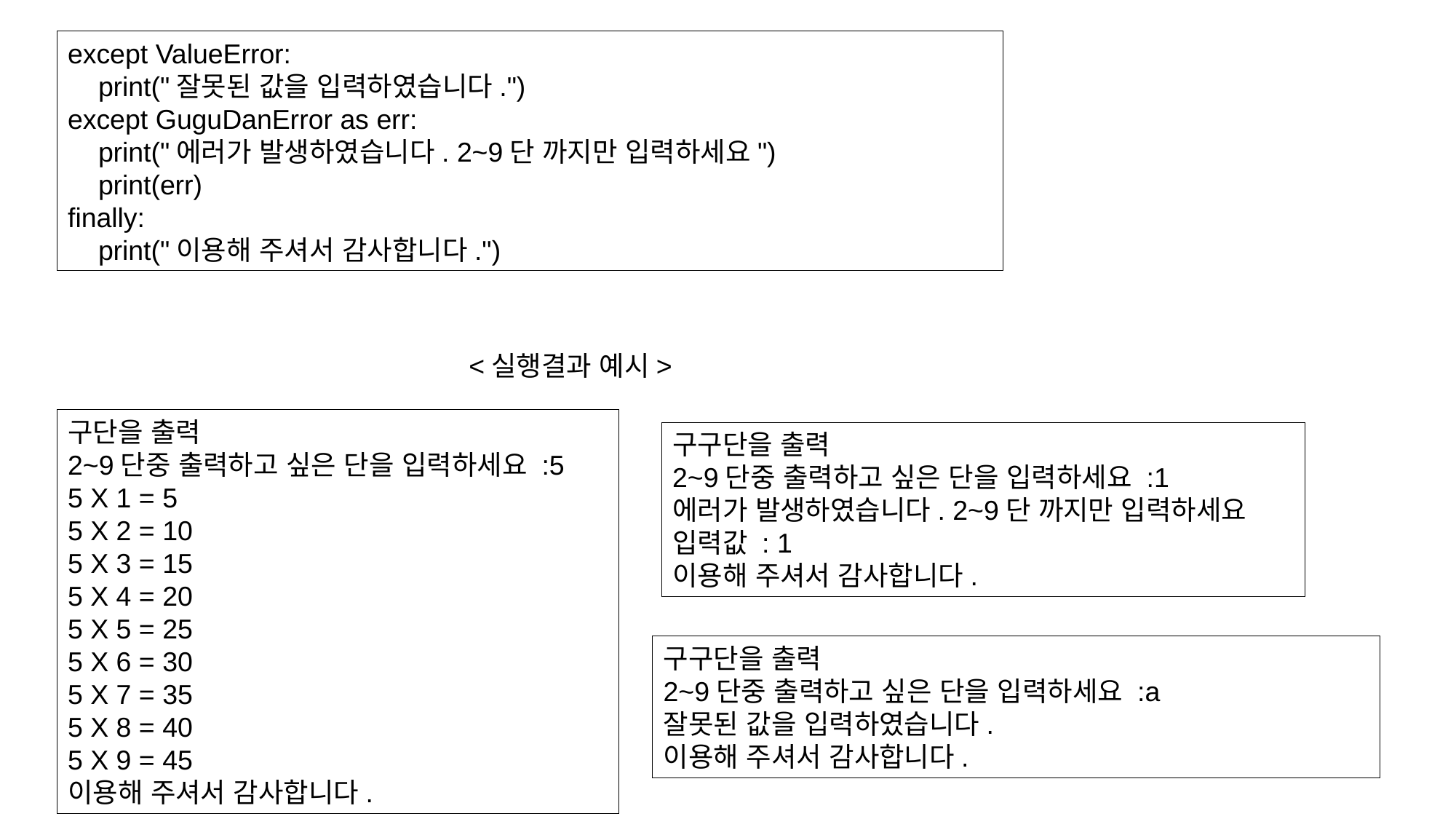

except ValueError:
    print("잘못된 값을 입력하였습니다.")
except GuguDanError as err:
    print("에러가 발생하였습니다. 2~9단 까지만 입력하세요")
    print(err)
finally:
    print("이용해 주셔서 감사합니다.")
<실행결과 예시>
구단을 출력
2~9단중 출력하고 싶은 단을 입력하세요 :5
5 X 1 = 5
5 X 2 = 10
5 X 3 = 15
5 X 4 = 20
5 X 5 = 25
5 X 6 = 30
5 X 7 = 35
5 X 8 = 40
5 X 9 = 45
이용해 주셔서 감사합니다.
구구단을 출력
2~9단중 출력하고 싶은 단을 입력하세요 :1
에러가 발생하였습니다. 2~9단 까지만 입력하세요
입력값 : 1
이용해 주셔서 감사합니다.
구구단을 출력
2~9단중 출력하고 싶은 단을 입력하세요 :a
잘못된 값을 입력하였습니다.
이용해 주셔서 감사합니다.